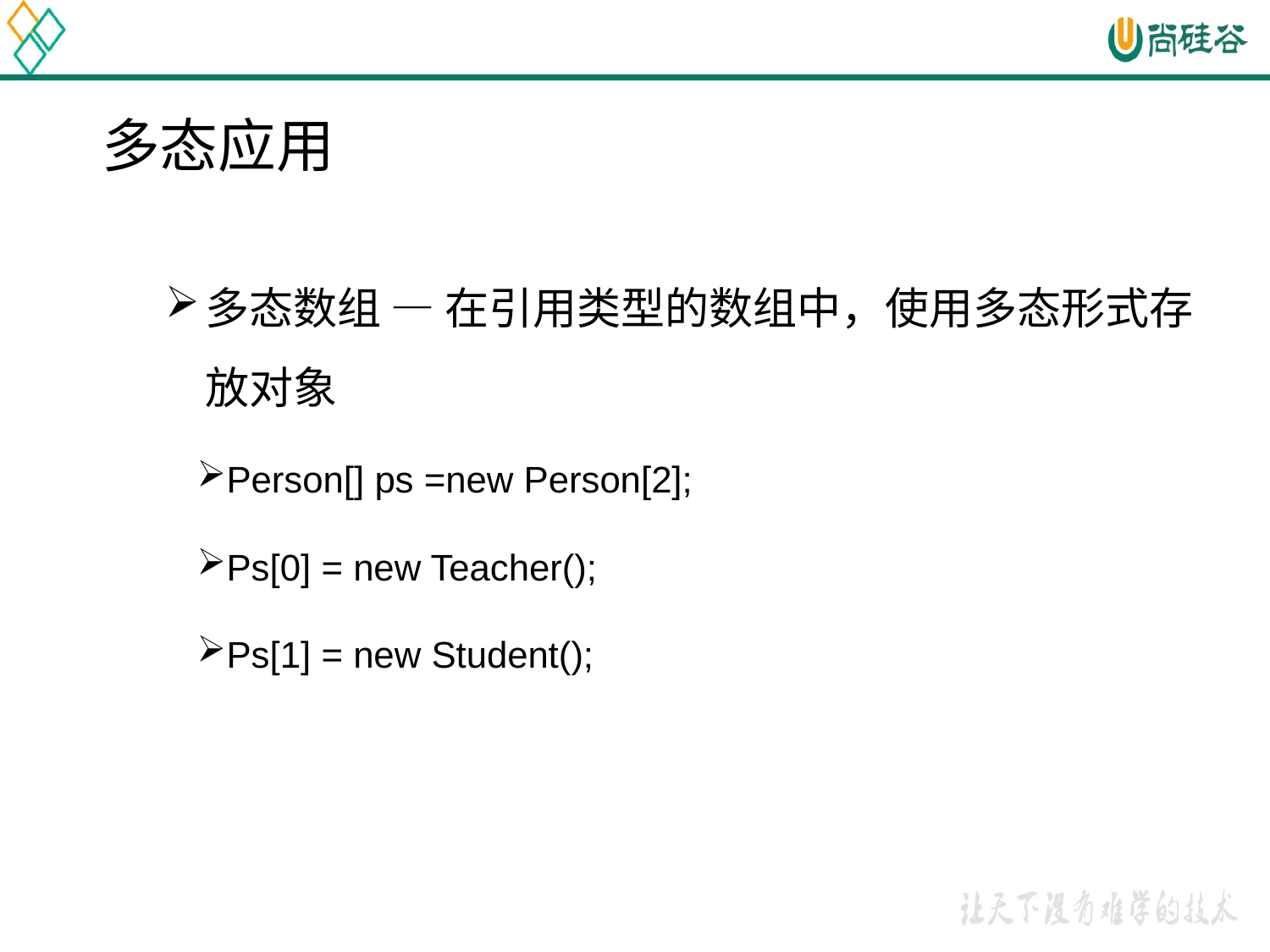

# 多态应用
多态数组 — 在引用类型的数组中，使用多态形式存放对象
Person[] ps =new Person[2];
Ps[0] = new Teacher();
Ps[1] = new Student();